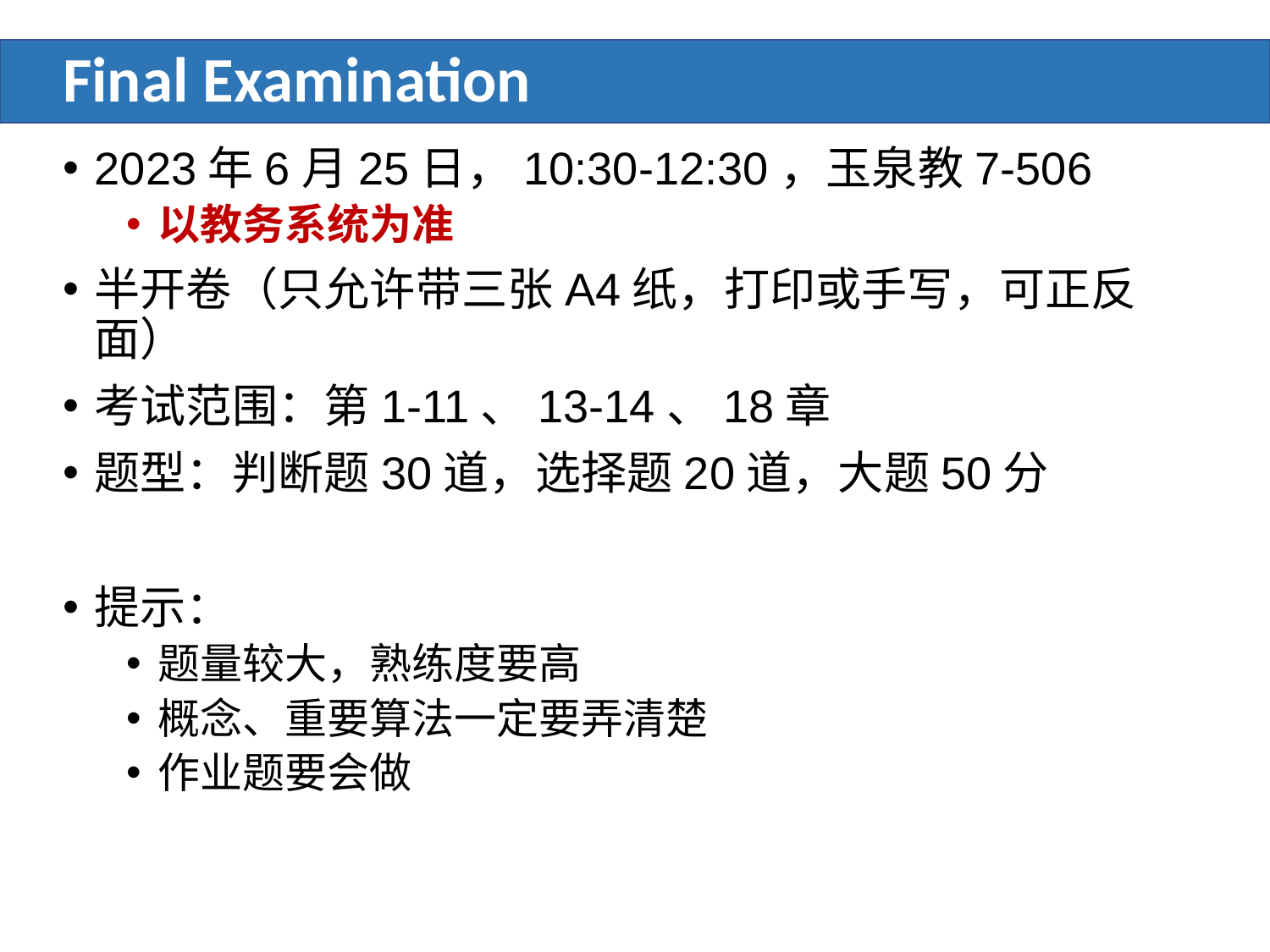

# Final Examination
2023年6月25日，10:30-12:30，玉泉教7-506
以教务系统为准
半开卷（只允许带三张A4纸，打印或手写，可正反面）
考试范围：第1-11、13-14、18章
题型：判断题30道，选择题20道，大题50分

提示：
题量较大，熟练度要高
概念、重要算法一定要弄清楚
作业题要会做